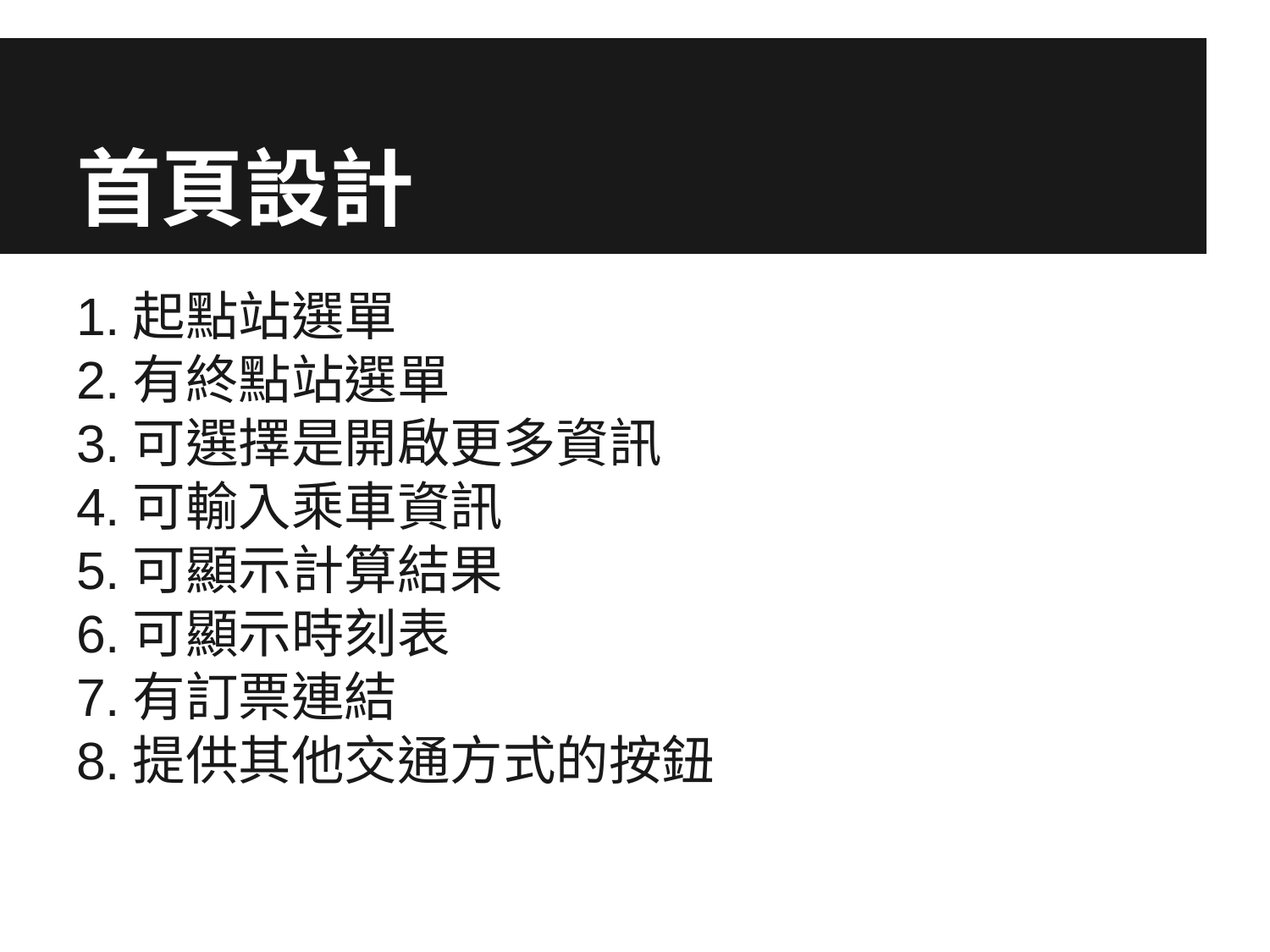

# 首頁設計
1.起點站選單
2.有終點站選單
3.可選擇是開啟更多資訊
4.可輸入乘車資訊
5.可顯示計算結果
6.可顯示時刻表
7.有訂票連結
8.提供其他交通方式的按鈕